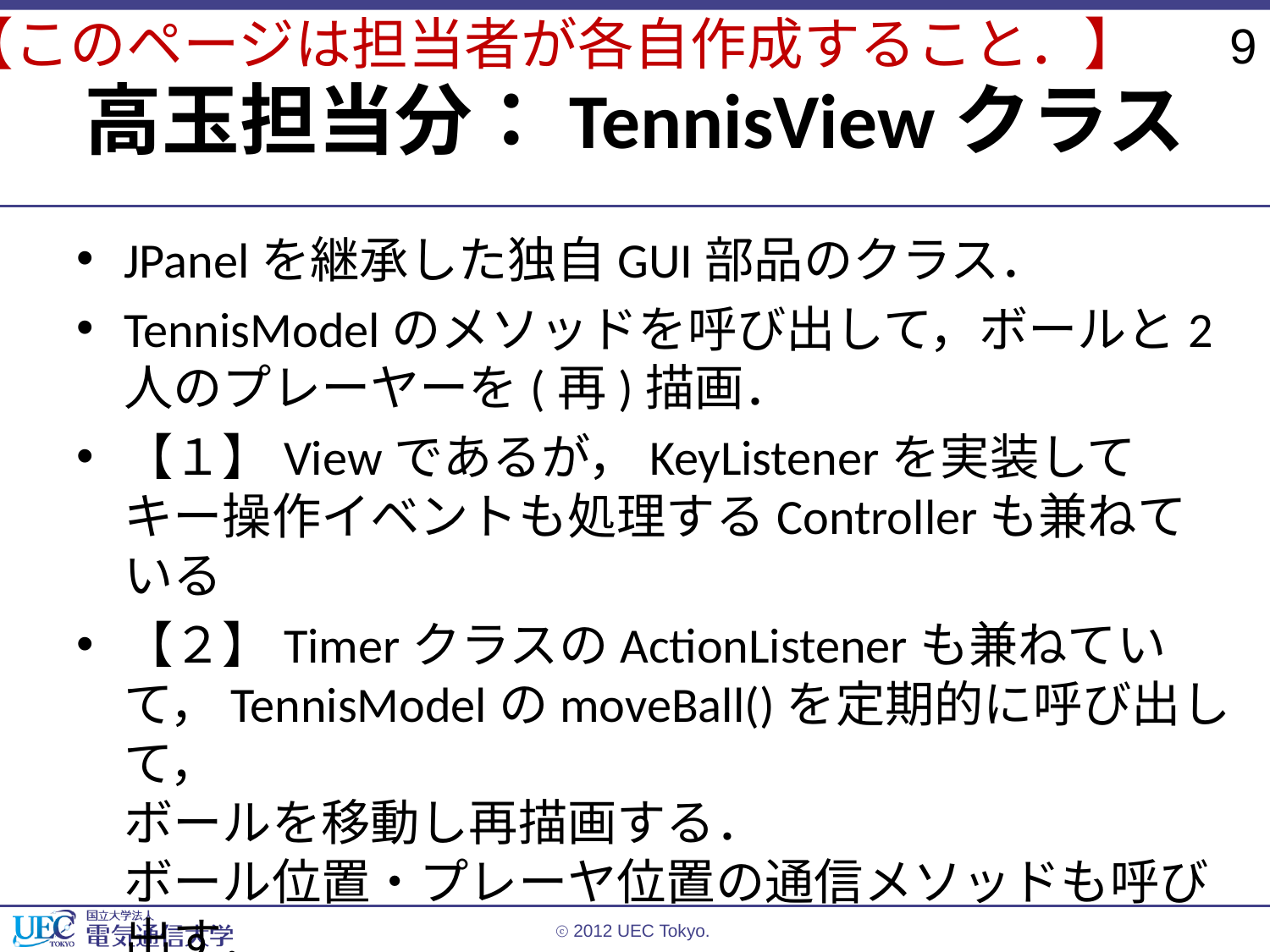

【このページは担当者が各自作成すること．】
# 高玉担当分：TennisViewクラス
JPanelを継承した独自GUI部品のクラス．
TennisModelのメソッドを呼び出して，ボールと2人のプレーヤーを(再)描画．
【１】Viewであるが，KeyListenerを実装してキー操作イベントも処理するControllerも兼ねている
【２】TimerクラスのActionListenerも兼ねていて，TennisModelのmoveBall()を定期的に呼び出して，
ボールを移動し再描画する．
ボール位置・プレーヤ位置の通信メソッドも呼び出す．